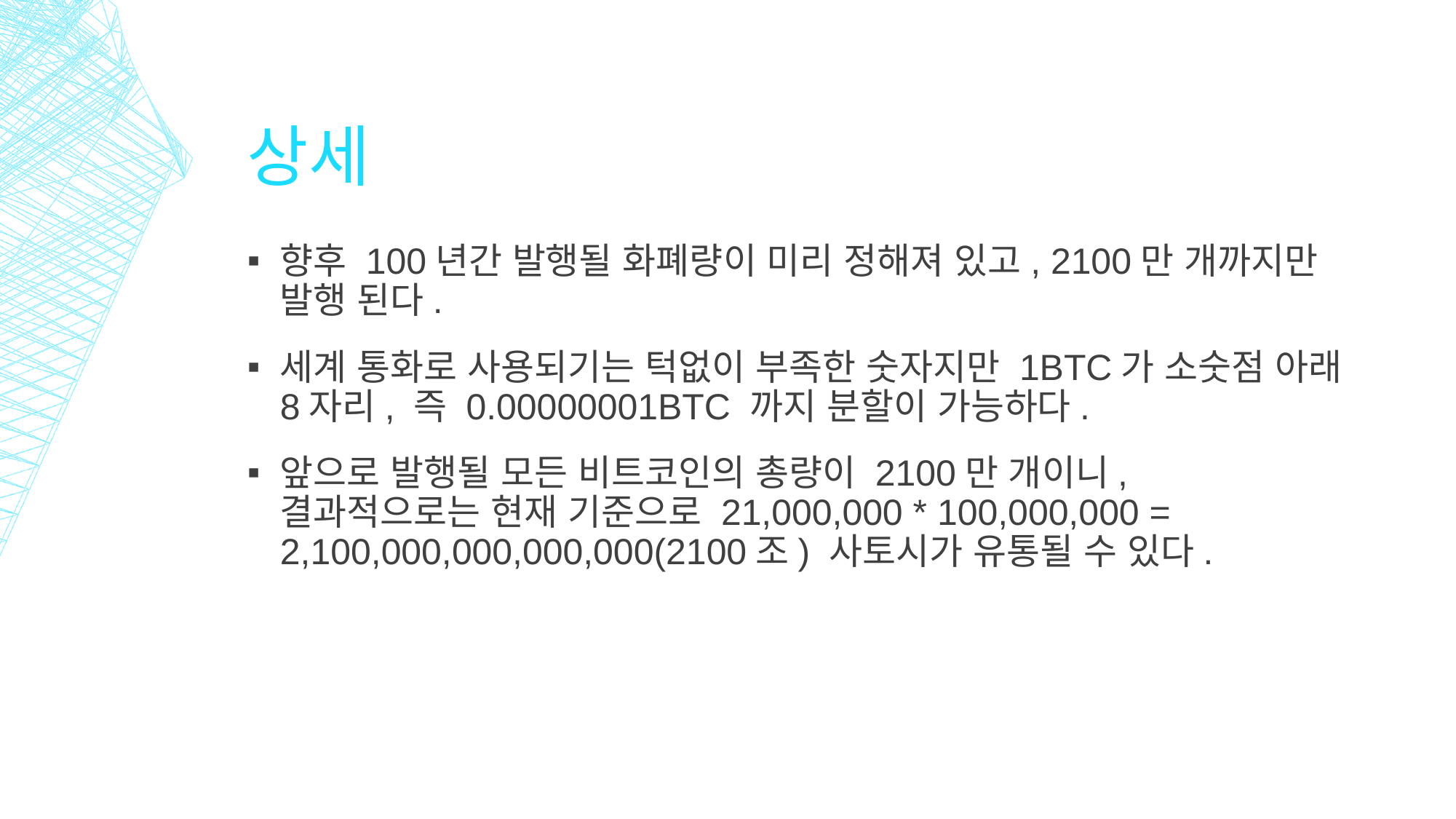

# 상세
향후 100년간 발행될 화폐량이 미리 정해져 있고, 2100만 개까지만 발행 된다.
세계 통화로 사용되기는 턱없이 부족한 숫자지만 1BTC가 소숫점 아래 8자리, 즉 0.00000001BTC 까지 분할이 가능하다.
앞으로 발행될 모든 비트코인의 총량이 2100만 개이니, 결과적으로는 현재 기준으로 21,000,000 * 100,000,000 = 2,100,000,000,000,000(2100조) 사토시가 유통될 수 있다.